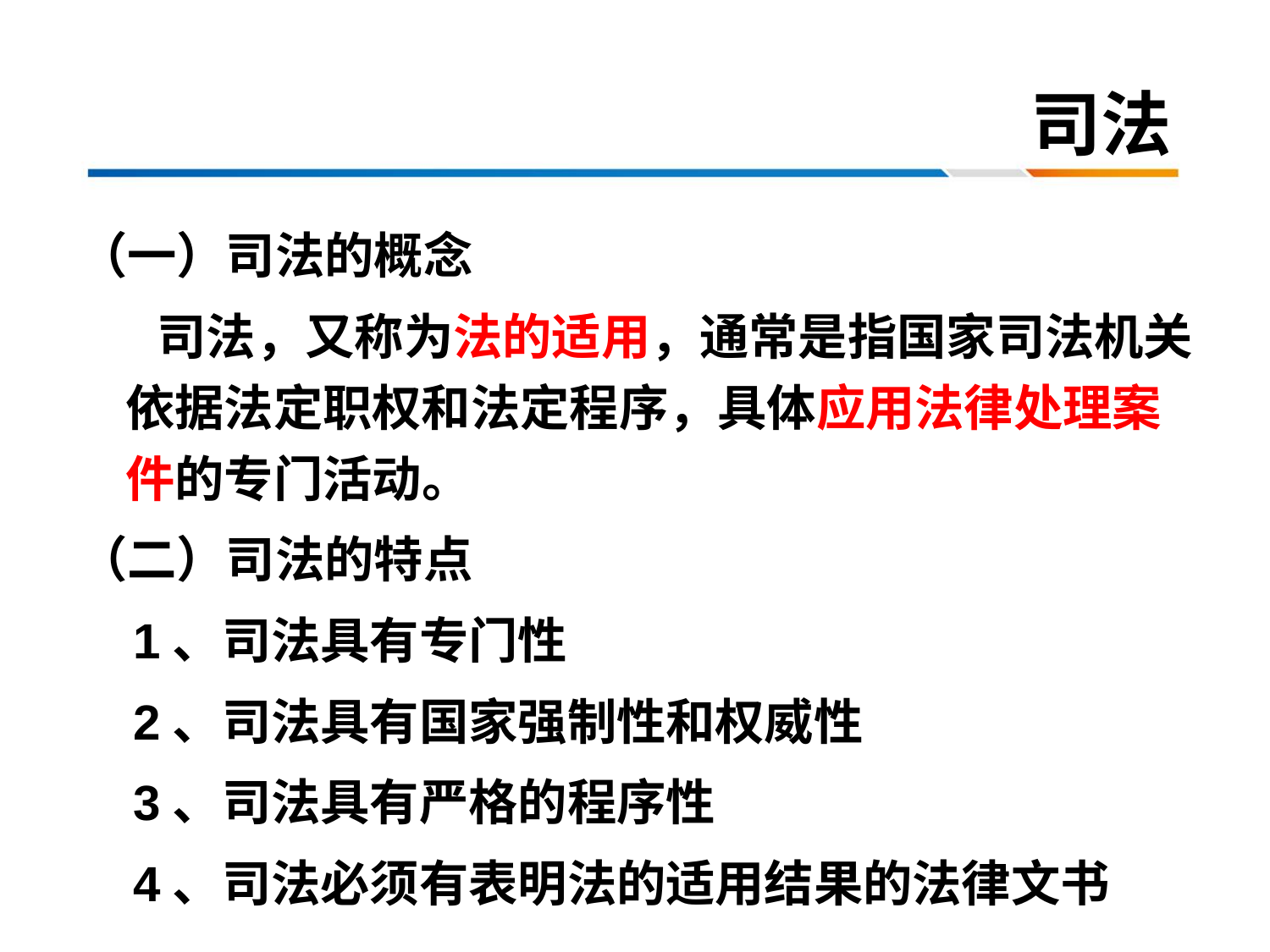

# 司法
（一）司法的概念
      司法，又称为法的适用，通常是指国家司法机关依据法定职权和法定程序，具体应用法律处理案件的专门活动。
（二）司法的特点
    1、司法具有专门性
    2、司法具有国家强制性和权威性
    3、司法具有严格的程序性
    4、司法必须有表明法的适用结果的法律文书